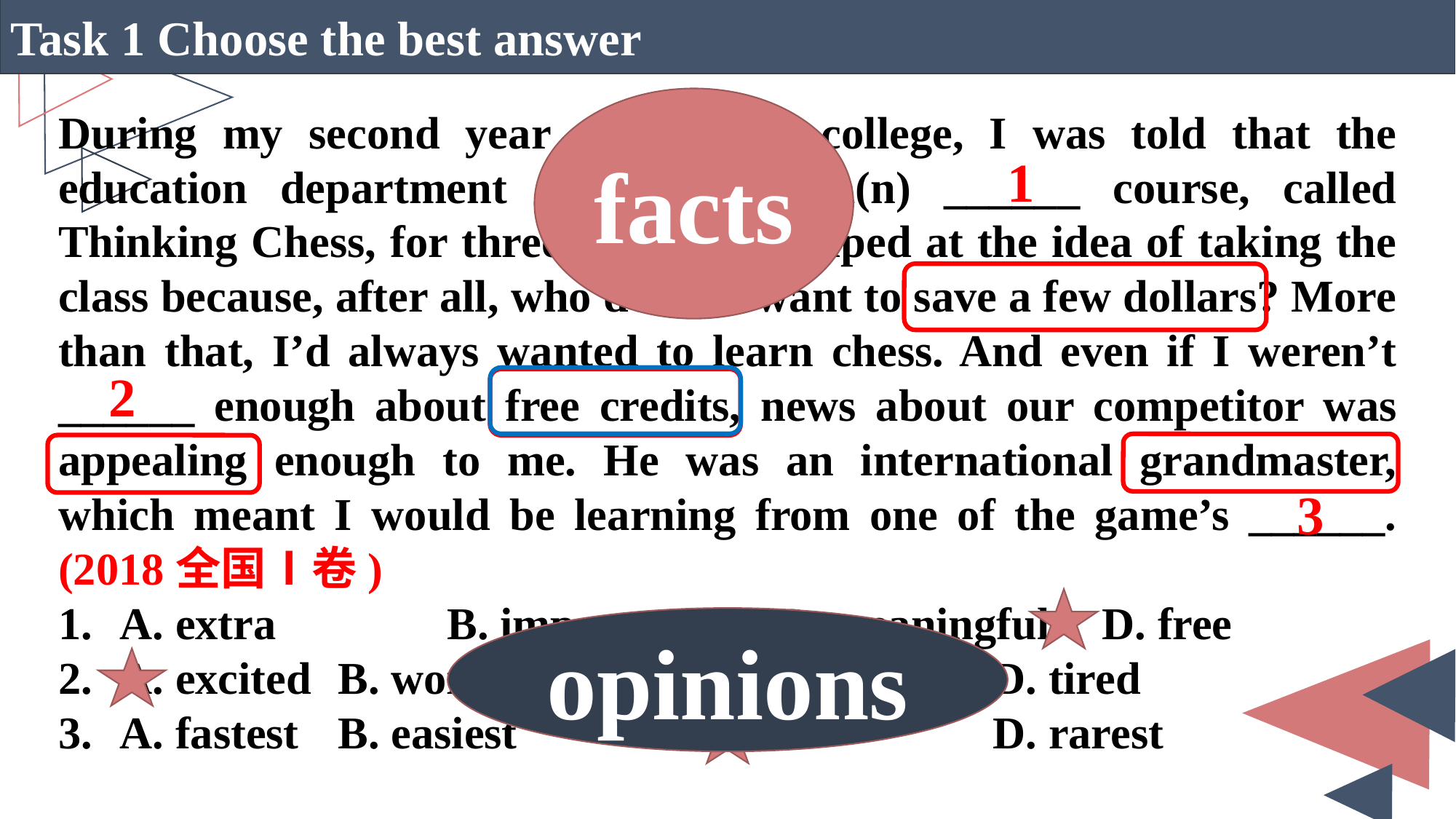

Task 1 Choose the best answer
facts
During my second year at the city college, I was told that the education department was offering a(n) ______ course, called Thinking Chess, for three credits. I jumped at the idea of taking the class because, after all, who doesn’t want to save a few dollars? More than that, I’d always wanted to learn chess. And even if I weren’t ______ enough about free credits, news about our competitor was appealing enough to me. He was an international grandmaster, which meant I would be learning from one of the game’s ______. (2018全国Ⅰ卷)
A. extra		B. important	C. meaningful	D. free
A. excited	B. worried		C. moved		D. tired
A. fastest	B. easiest		C. best		D. rarest
1

2

3

opinions